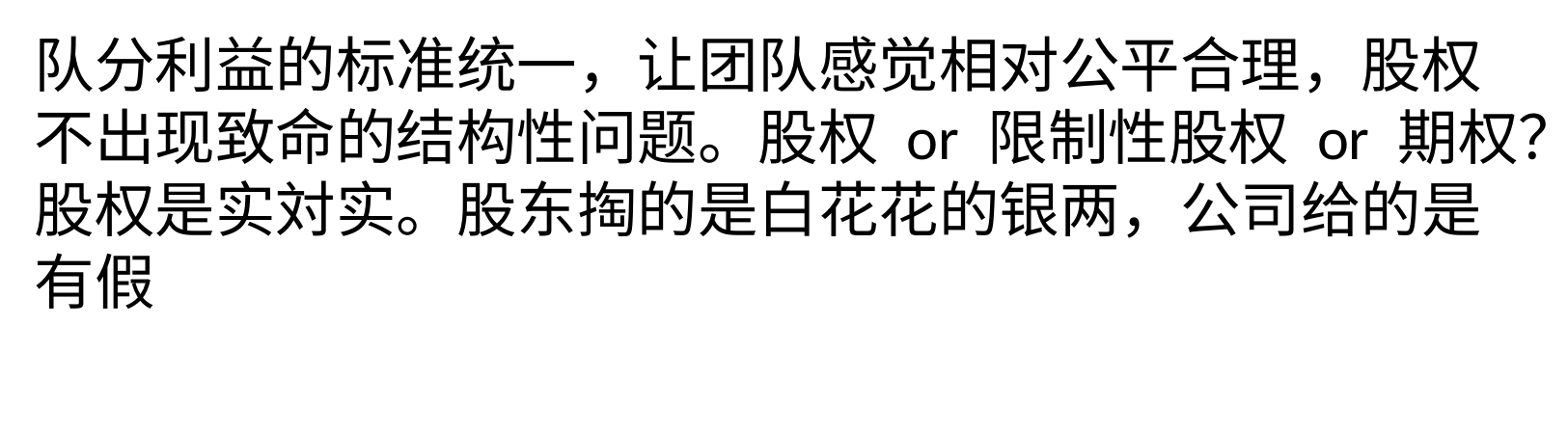

队分利益的标准统一，让团队感觉相对公平合理，股权不出现致命的结构性问题。股权 or 限制性股权 or 期权？股权是实対实。股东掏的是白花花的银两，公司给的是有假